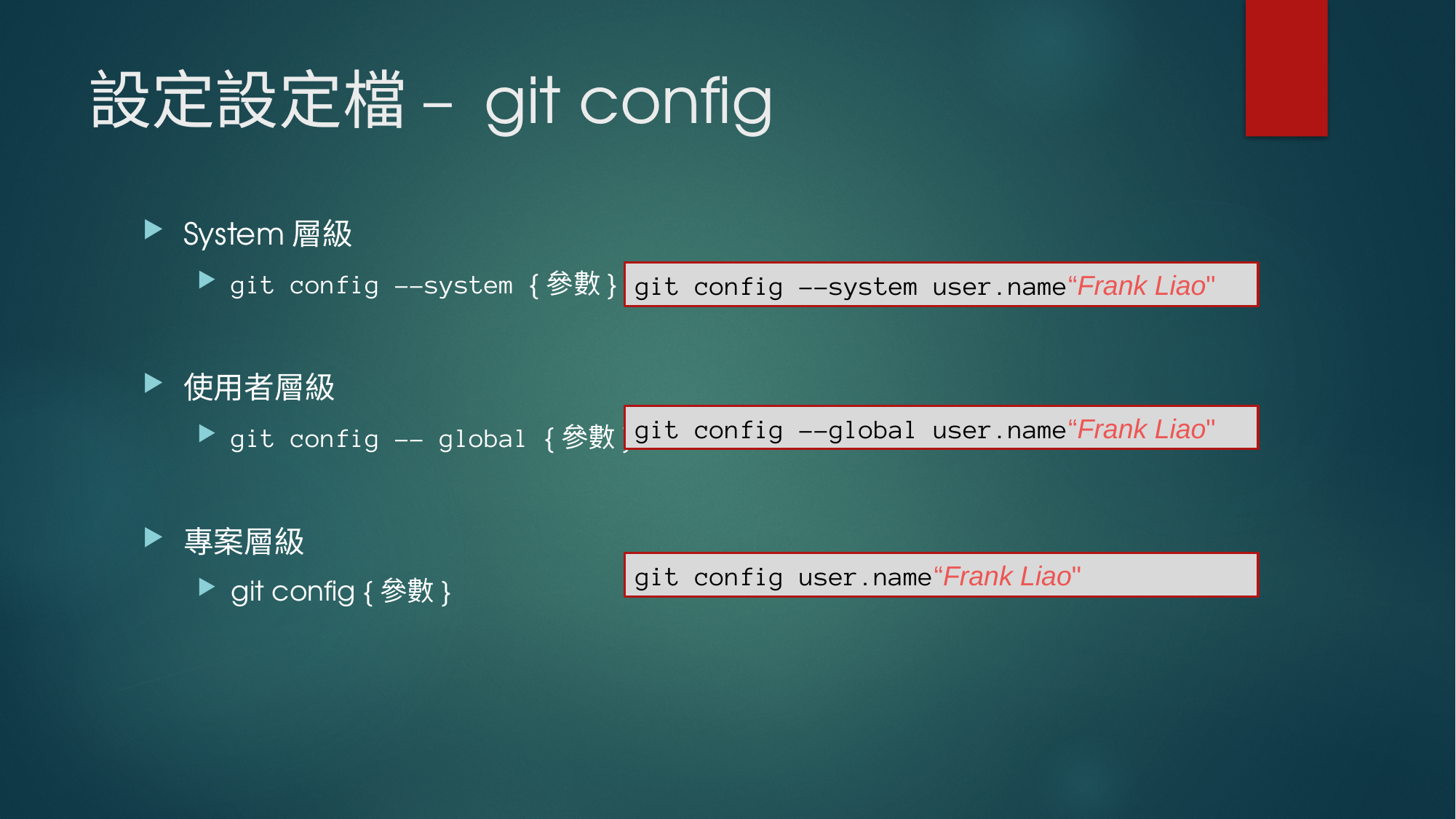

# 設定設定檔 – git config
System層級
git config --system {參數}

使用者層級
git config -- global {參數}

專案層級
git config {參數}

git config --system user.name“Frank Liao"
git config --global user.name“Frank Liao"
git config user.name“Frank Liao"